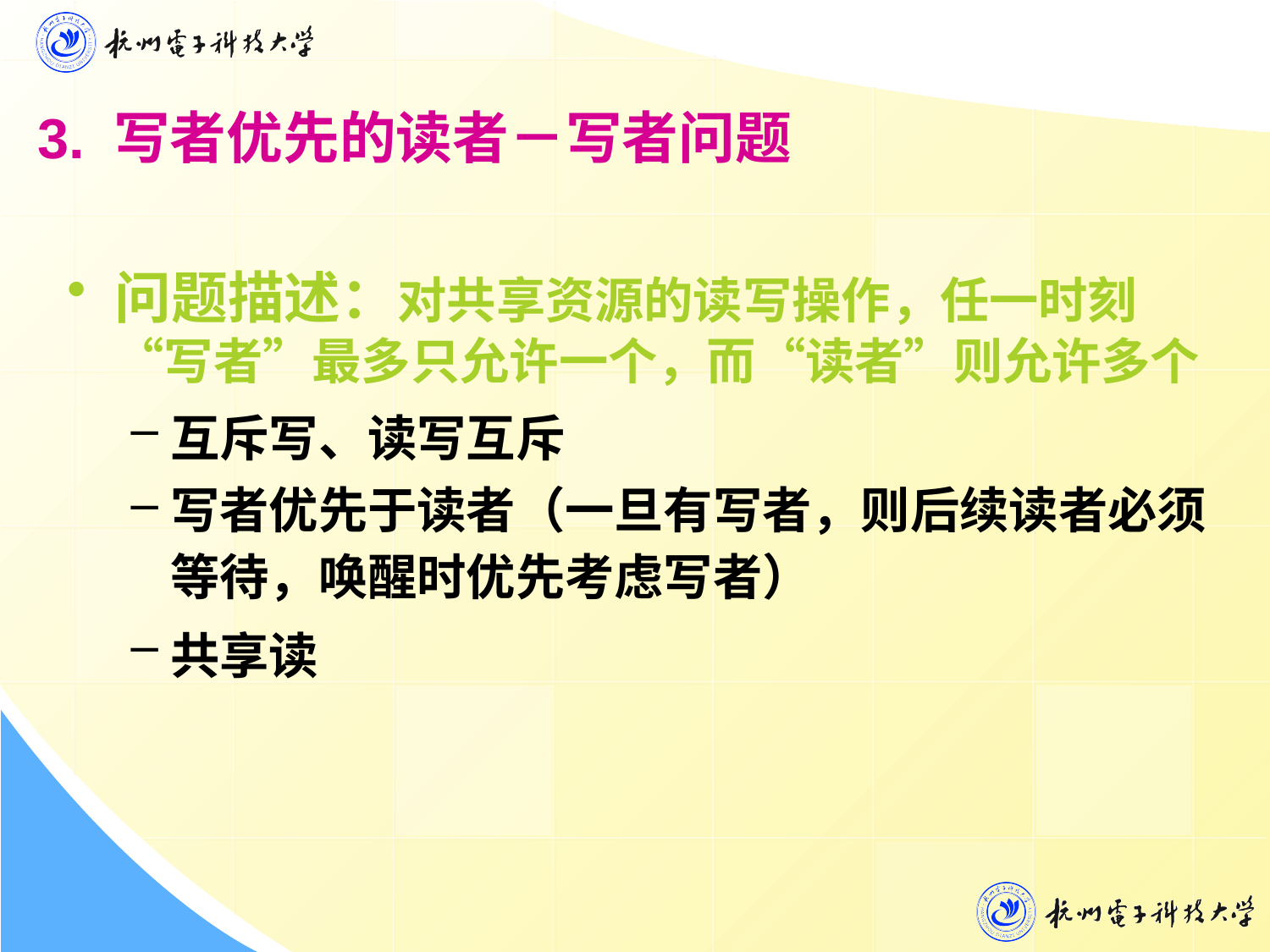

3. 写者优先的读者－写者问题
问题描述：对共享资源的读写操作，任一时刻“写者”最多只允许一个，而“读者”则允许多个
互斥写、读写互斥
写者优先于读者（一旦有写者，则后续读者必须等待，唤醒时优先考虑写者）
共享读